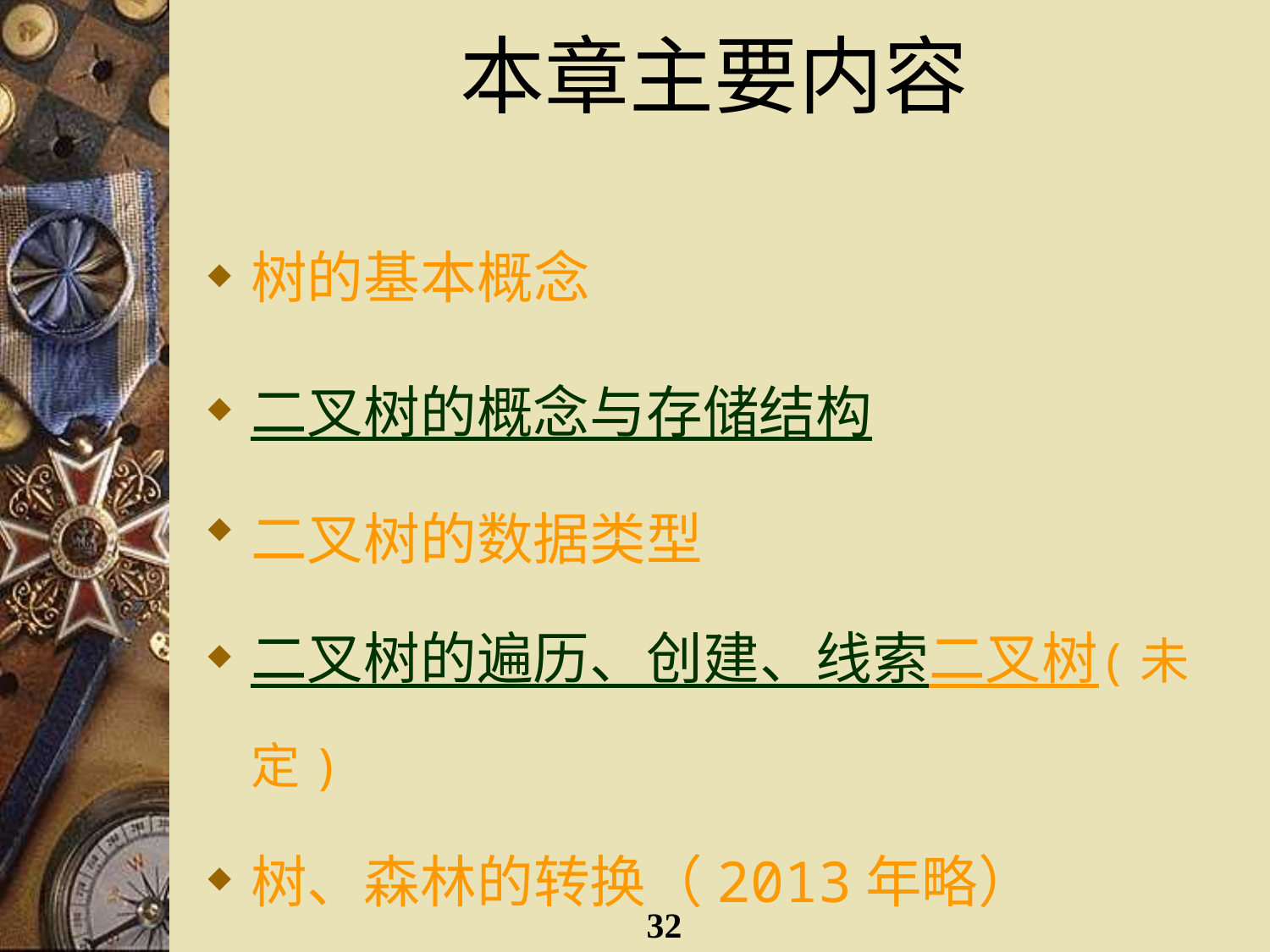

# 本章主要内容
树的基本概念
二叉树的概念与存储结构
二叉树的数据类型
二叉树的遍历、创建、线索二叉树(未定)
树、森林的转换（2013年略）
Huffuman树及应用